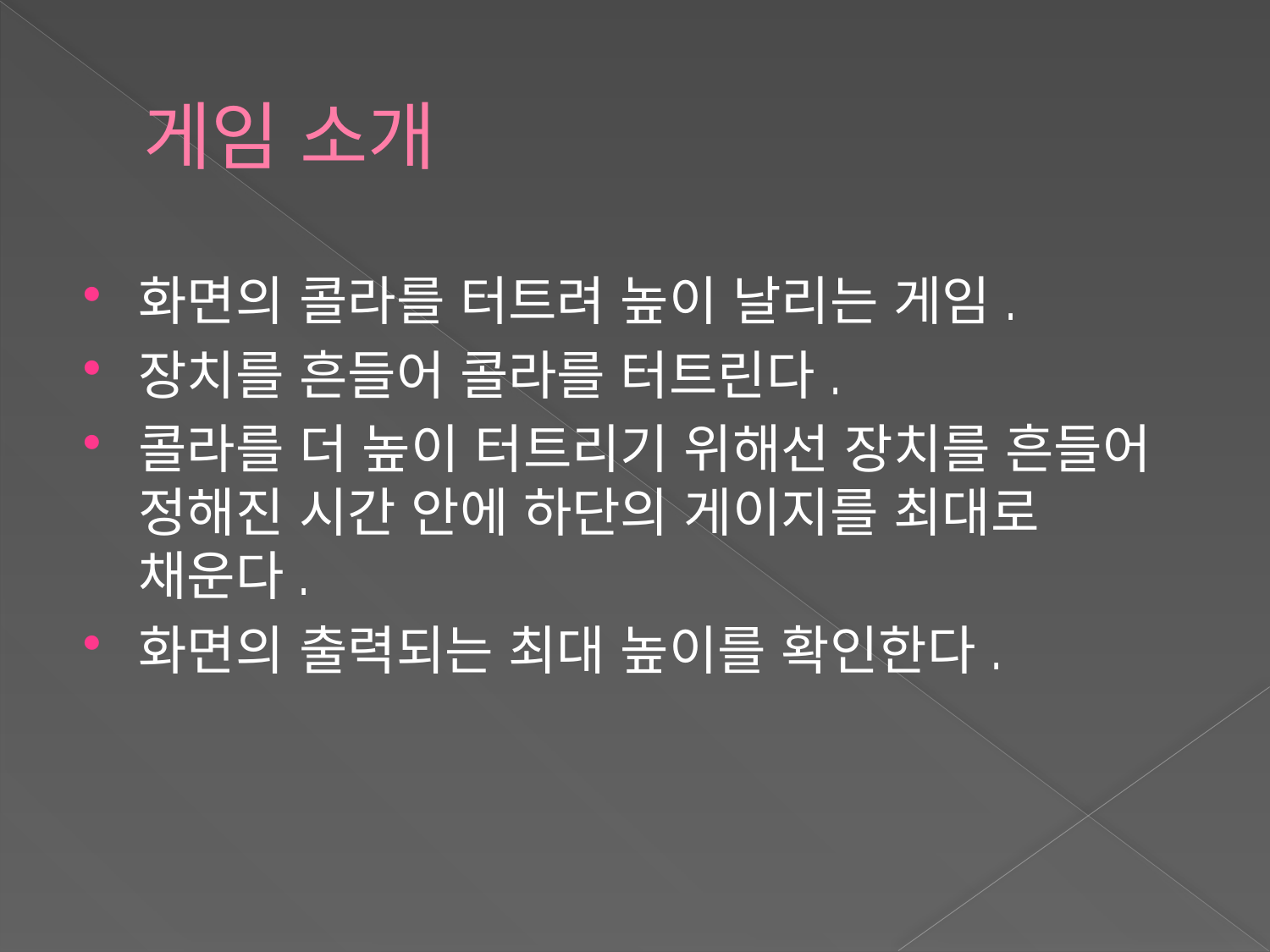

# 게임 소개
화면의 콜라를 터트려 높이 날리는 게임.
장치를 흔들어 콜라를 터트린다.
콜라를 더 높이 터트리기 위해선 장치를 흔들어 정해진 시간 안에 하단의 게이지를 최대로 채운다.
화면의 출력되는 최대 높이를 확인한다.